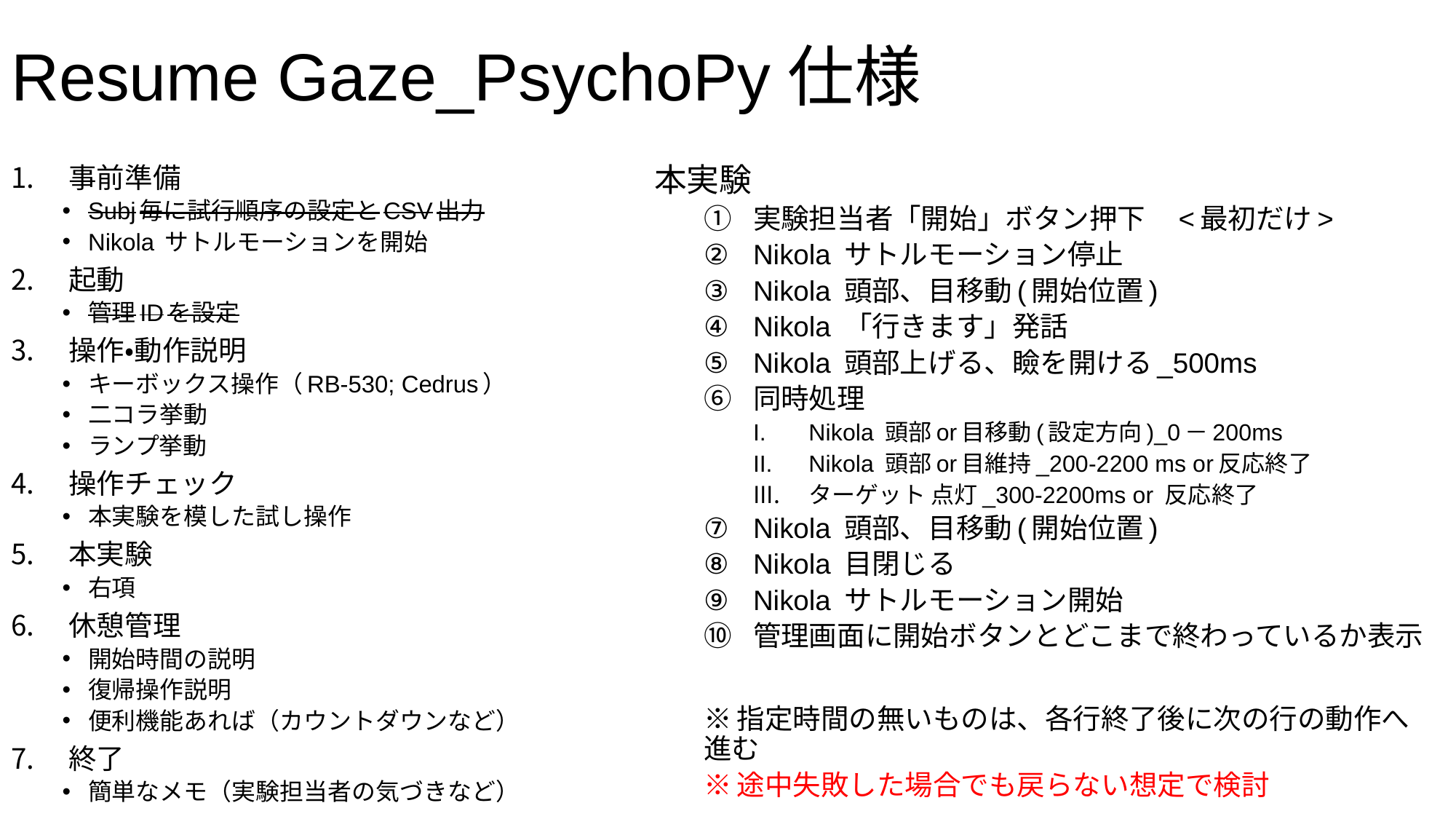

# Resume Gaze_PsychoPy仕様
本実験
実験担当者「開始」ボタン押下　<最初だけ>
Nikola サトルモーション停止
Nikola 頭部、目移動(開始位置)
Nikola 「行きます」発話
Nikola 頭部上げる、瞼を開ける_500ms
同時処理
Nikola 頭部or目移動(設定方向)_0－200ms
Nikola 頭部or目維持_200-2200 ms or反応終了
ターゲット 点灯_300-2200ms or 反応終了
Nikola 頭部、目移動(開始位置)
Nikola 目閉じる
Nikola サトルモーション開始
管理画面に開始ボタンとどこまで終わっているか表示

※指定時間の無いものは、各行終了後に次の行の動作へ進む
※途中失敗した場合でも戻らない想定で検討
事前準備
Subj毎に試行順序の設定とCSV出力
Nikola サトルモーションを開始
起動
管理IDを設定
操作・動作説明
キーボックス操作（RB-530; Cedrus）
二コラ挙動
ランプ挙動
操作チェック
本実験を模した試し操作
本実験
右項
休憩管理
開始時間の説明
復帰操作説明
便利機能あれば（カウントダウンなど）
終了
簡単なメモ（実験担当者の気づきなど）